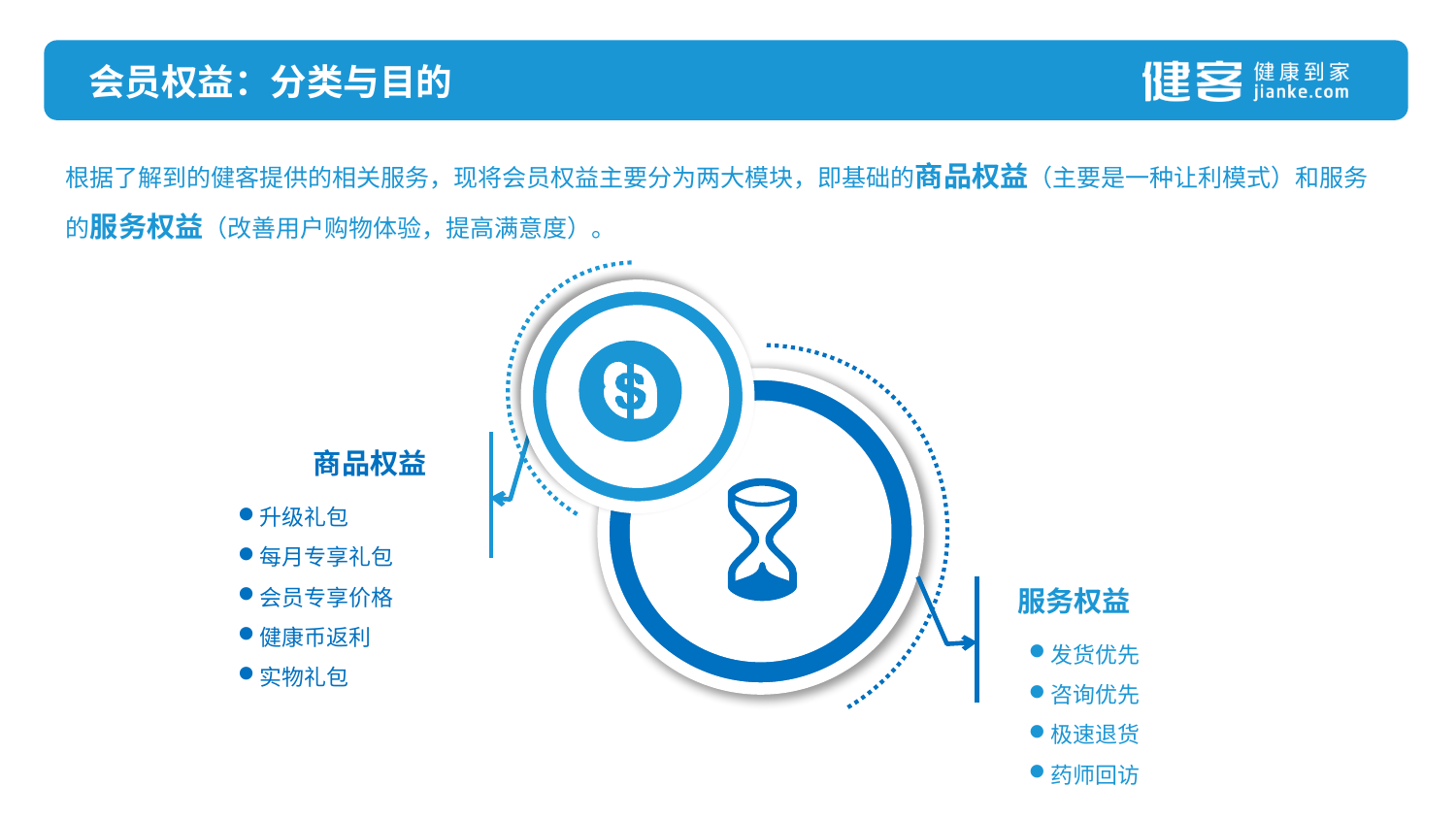

会员权益：分类与目的
根据了解到的健客提供的相关服务，现将会员权益主要分为两大模块，即基础的商品权益（主要是一种让利模式）和服务的服务权益（改善用户购物体验，提高满意度）。

商品权益
升级礼包
每月专享礼包
会员专享价格
健康币返利
实物礼包

服务权益
发货优先
咨询优先
极速退货
药师回访